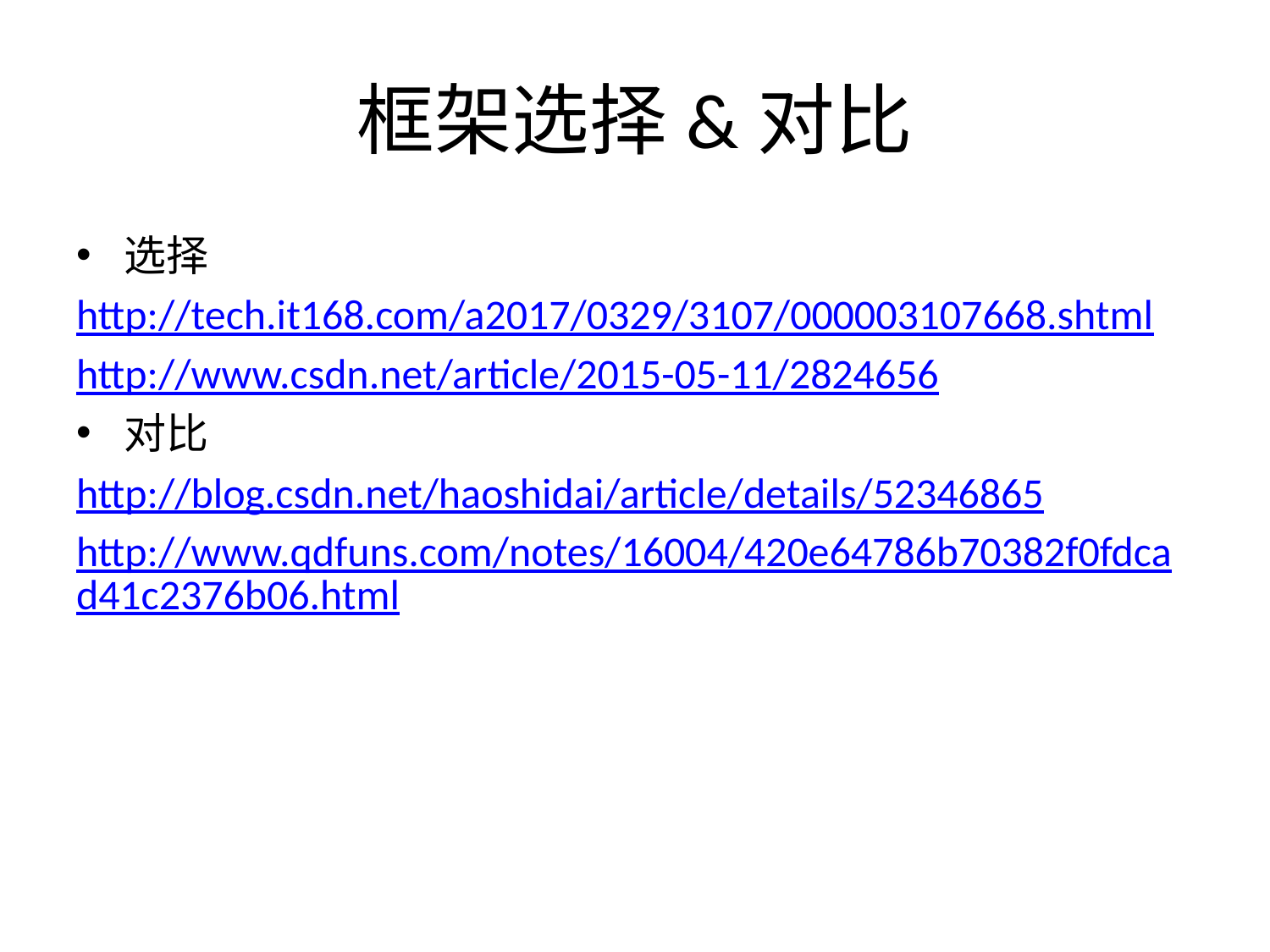

# 框架选择&对比
选择
http://tech.it168.com/a2017/0329/3107/000003107668.shtml
http://www.csdn.net/article/2015-05-11/2824656
对比
http://blog.csdn.net/haoshidai/article/details/52346865
http://www.qdfuns.com/notes/16004/420e64786b70382f0fdcad41c2376b06.html